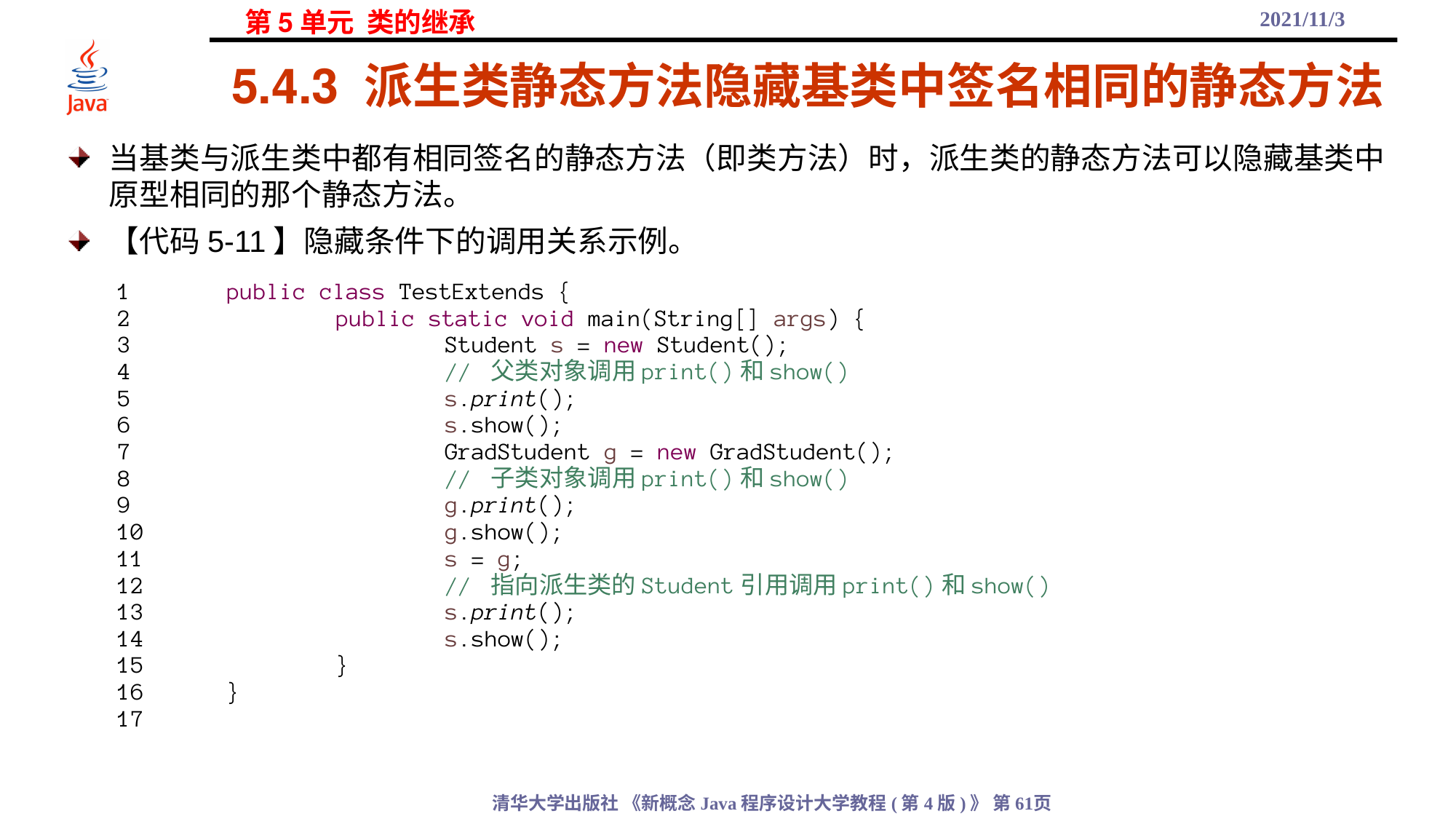

2021/11/3
# 5.4.3 派生类静态方法隐藏基类中签名相同的静态方法
当基类与派生类中都有相同签名的静态方法（即类方法）时，派生类的静态方法可以隐藏基类中原型相同的那个静态方法。
【代码5-11】隐藏条件下的调用关系示例。
1	public class TestExtends {
2		public static void main(String[] args) {
3			Student s = new Student();
4			// 父类对象调用print()和show()
5			s.print();
6			s.show();
7			GradStudent g = new GradStudent();
8			// 子类对象调用print()和show()
9			g.print();
10			g.show();
11			s = g;
12			// 指向派生类的Student引用调用print()和show()
13			s.print();
14			s.show();
15		}
16	}
17